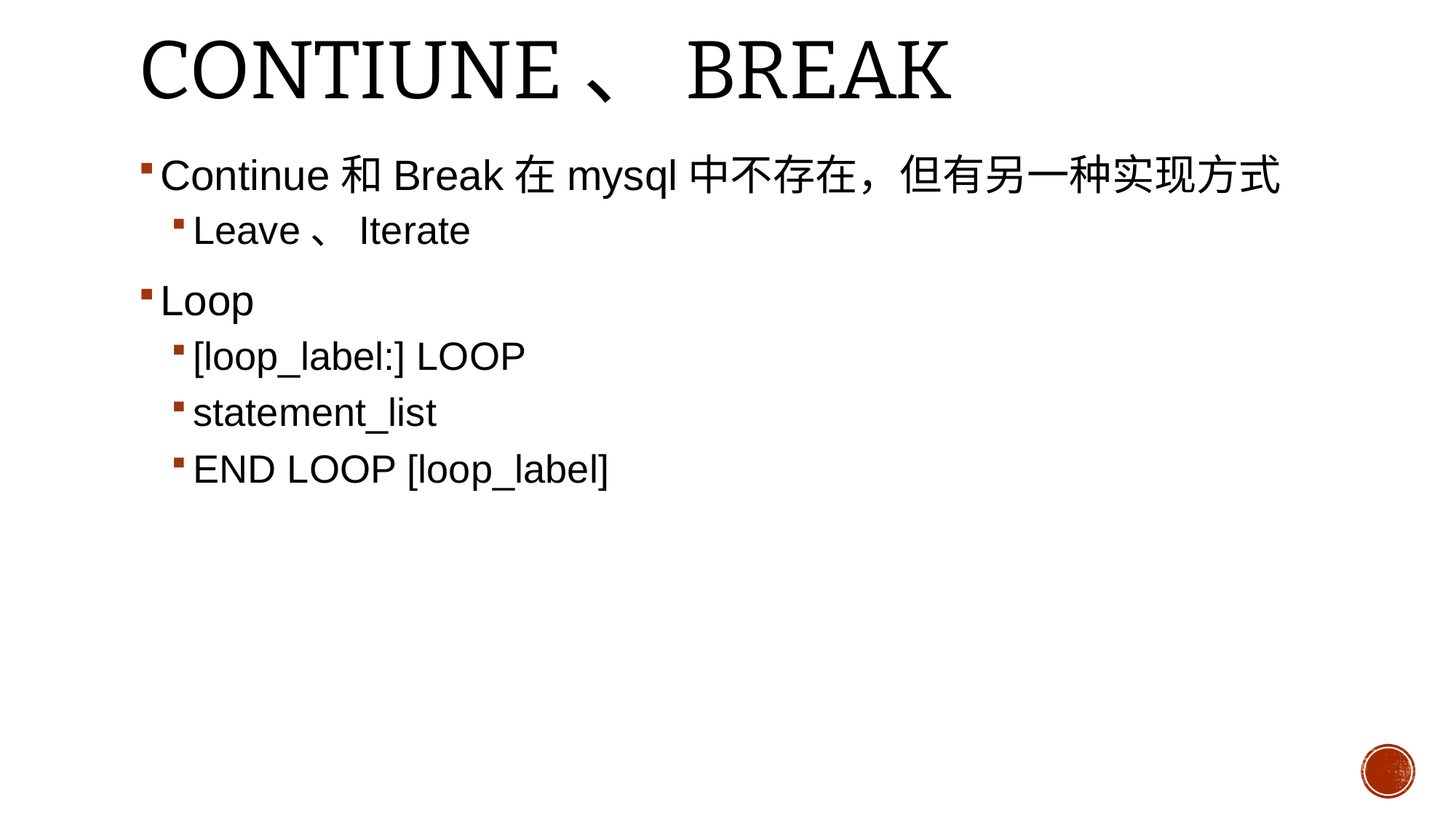

# CONTIUNE、BREAK
Continue和Break在mysql中不存在，但有另一种实现方式
Leave、Iterate
Loop
[loop_label:] LOOP
statement_list
END LOOP [loop_label]

48